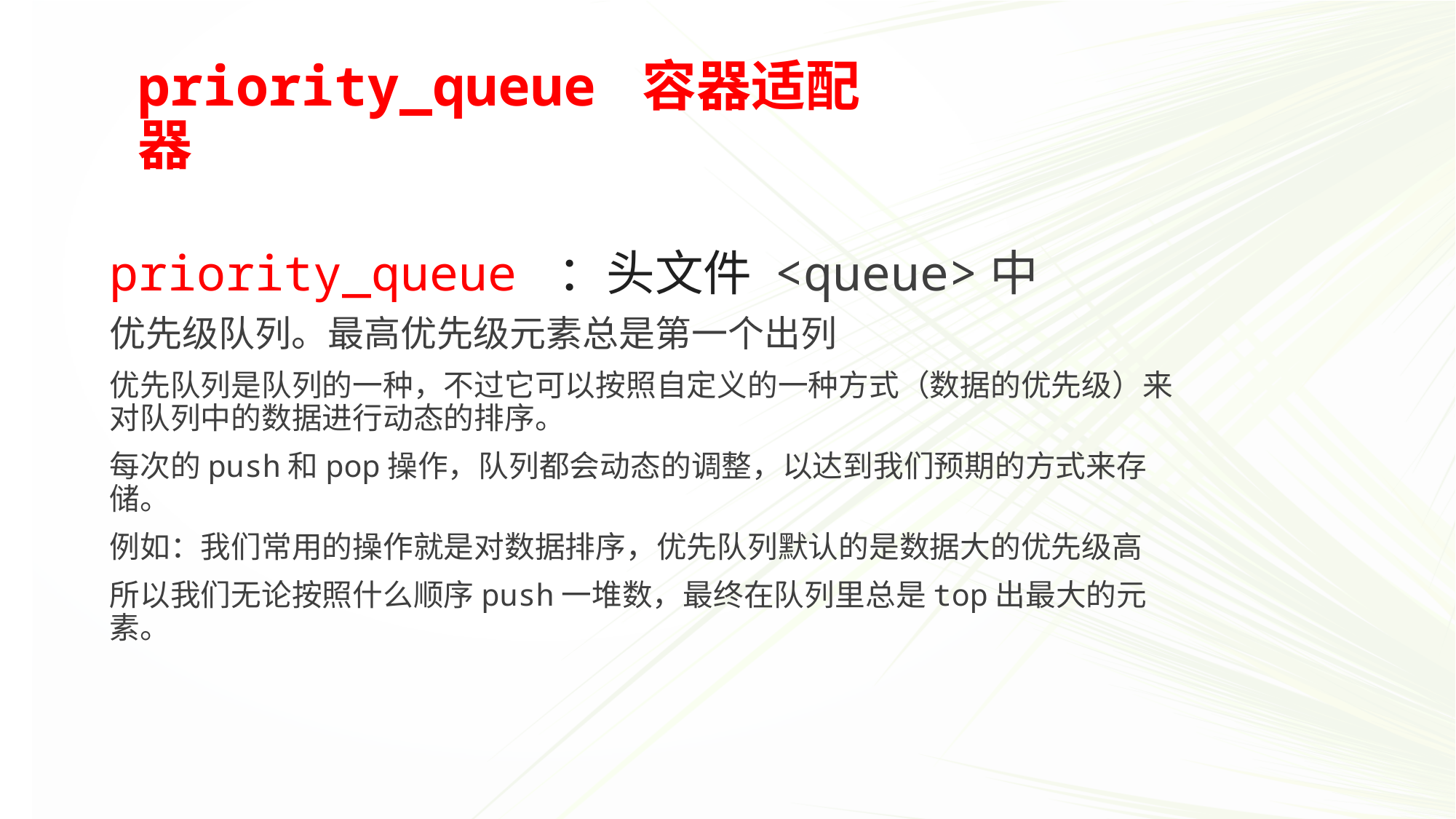

priority_queue 容器适配器
priority_queue ：头文件 <queue>中
优先级队列。最高优先级元素总是第一个出列
优先队列是队列的一种，不过它可以按照自定义的一种方式（数据的优先级）来对队列中的数据进行动态的排序。
每次的push和pop操作，队列都会动态的调整，以达到我们预期的方式来存储。
例如：我们常用的操作就是对数据排序，优先队列默认的是数据大的优先级高
所以我们无论按照什么顺序push一堆数，最终在队列里总是top出最大的元素。